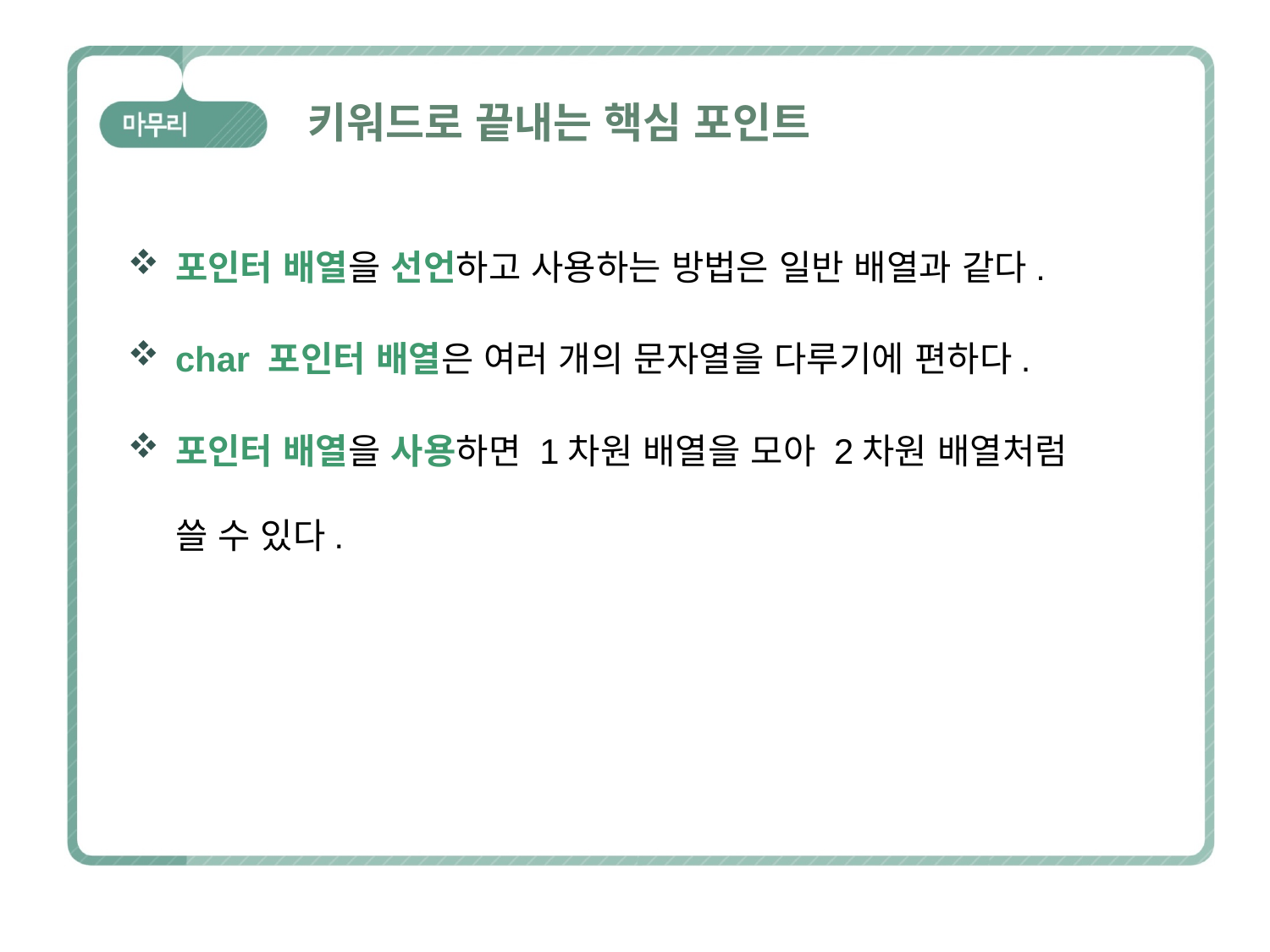

# 키워드로 끝내는 핵심 포인트
포인터 배열을 선언하고 사용하는 방법은 일반 배열과 같다.
char 포인터 배열은 여러 개의 문자열을 다루기에 편하다.
포인터 배열을 사용하면 1차원 배열을 모아 2차원 배열처럼
쓸 수 있다.